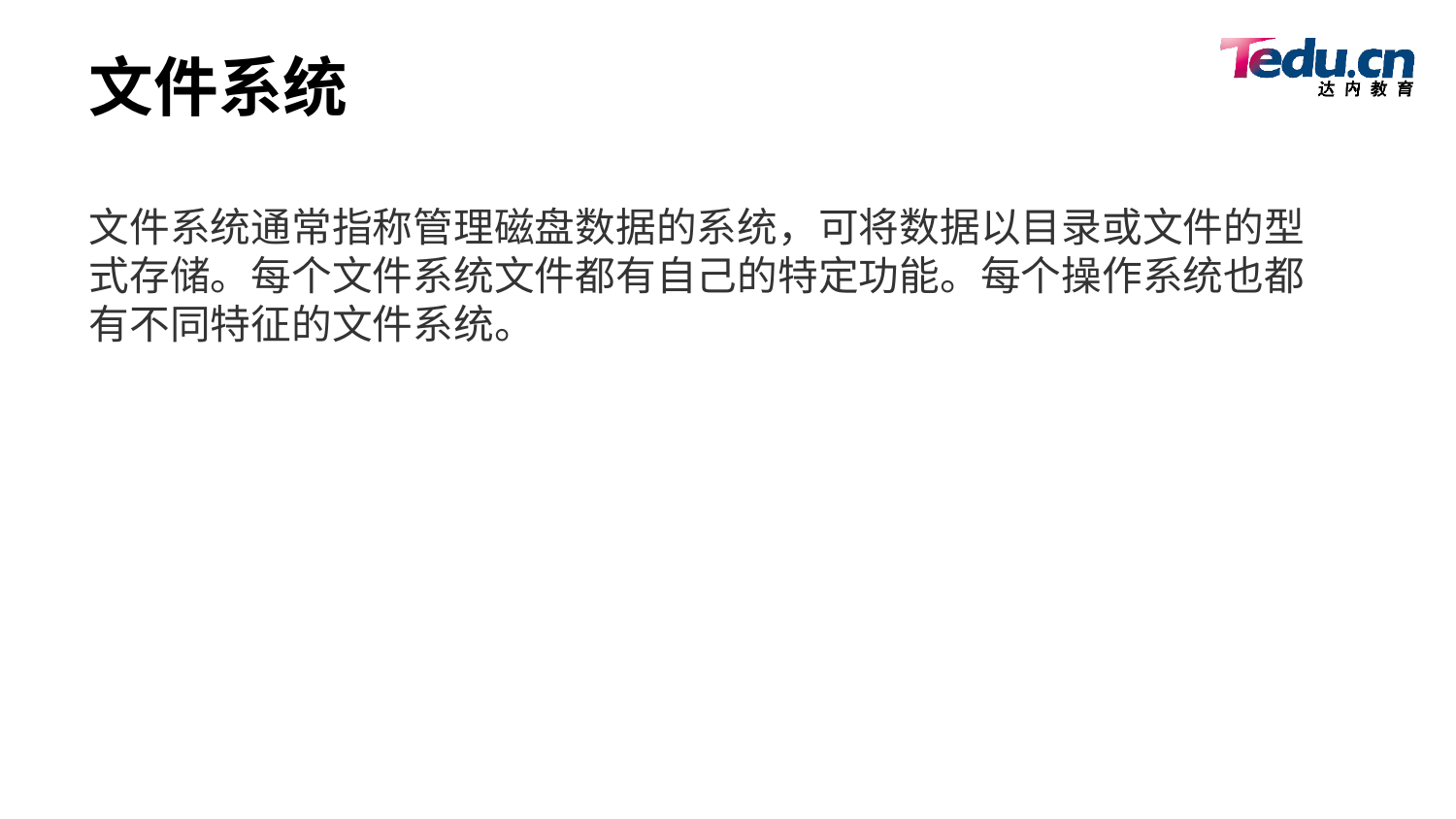

# 文件系统
文件系统通常指称管理磁盘数据的系统，可将数据以目录或文件的型式存储。每个文件系统文件都有自己的特定功能。每个操作系统也都有不同特征的文件系统。